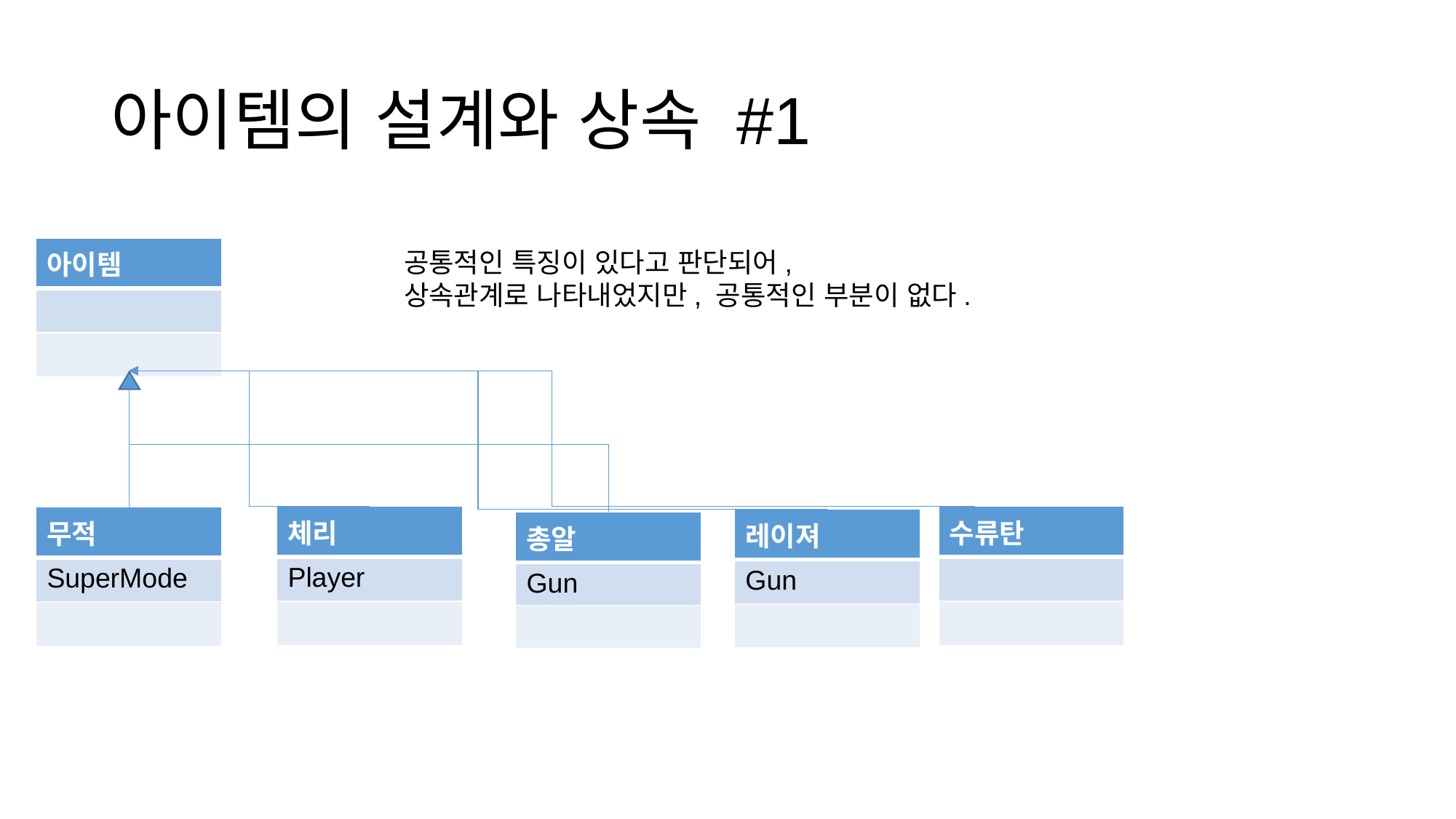

# 아이템의 설계와 상속 #1
| 아이템 |
| --- |
|  |
|  |
공통적인 특징이 있다고 판단되어,
상속관계로 나타내었지만, 공통적인 부분이 없다.

| 체리 |
| --- |
| Player |
|  |
| 수류탄 |
| --- |
|  |
|  |
| 무적 |
| --- |
| SuperMode |
|  |
| 레이져 |
| --- |
| Gun |
|  |
| 총알 |
| --- |
| Gun |
|  |